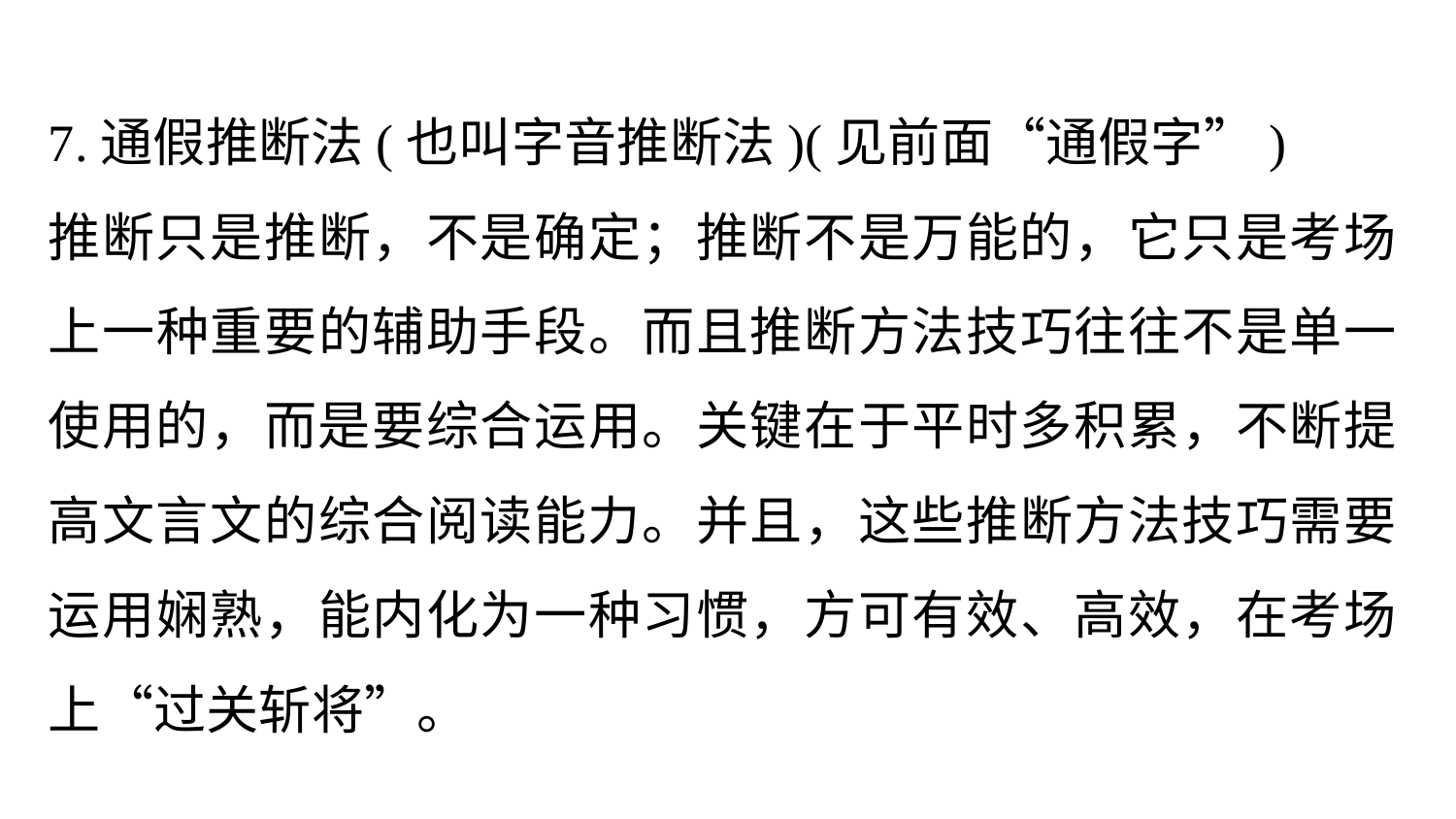

7.通假推断法(也叫字音推断法)(见前面“通假字”)
推断只是推断，不是确定；推断不是万能的，它只是考场上一种重要的辅助手段。而且推断方法技巧往往不是单一使用的，而是要综合运用。关键在于平时多积累，不断提高文言文的综合阅读能力。并且，这些推断方法技巧需要运用娴熟，能内化为一种习惯，方可有效、高效，在考场上“过关斩将”。